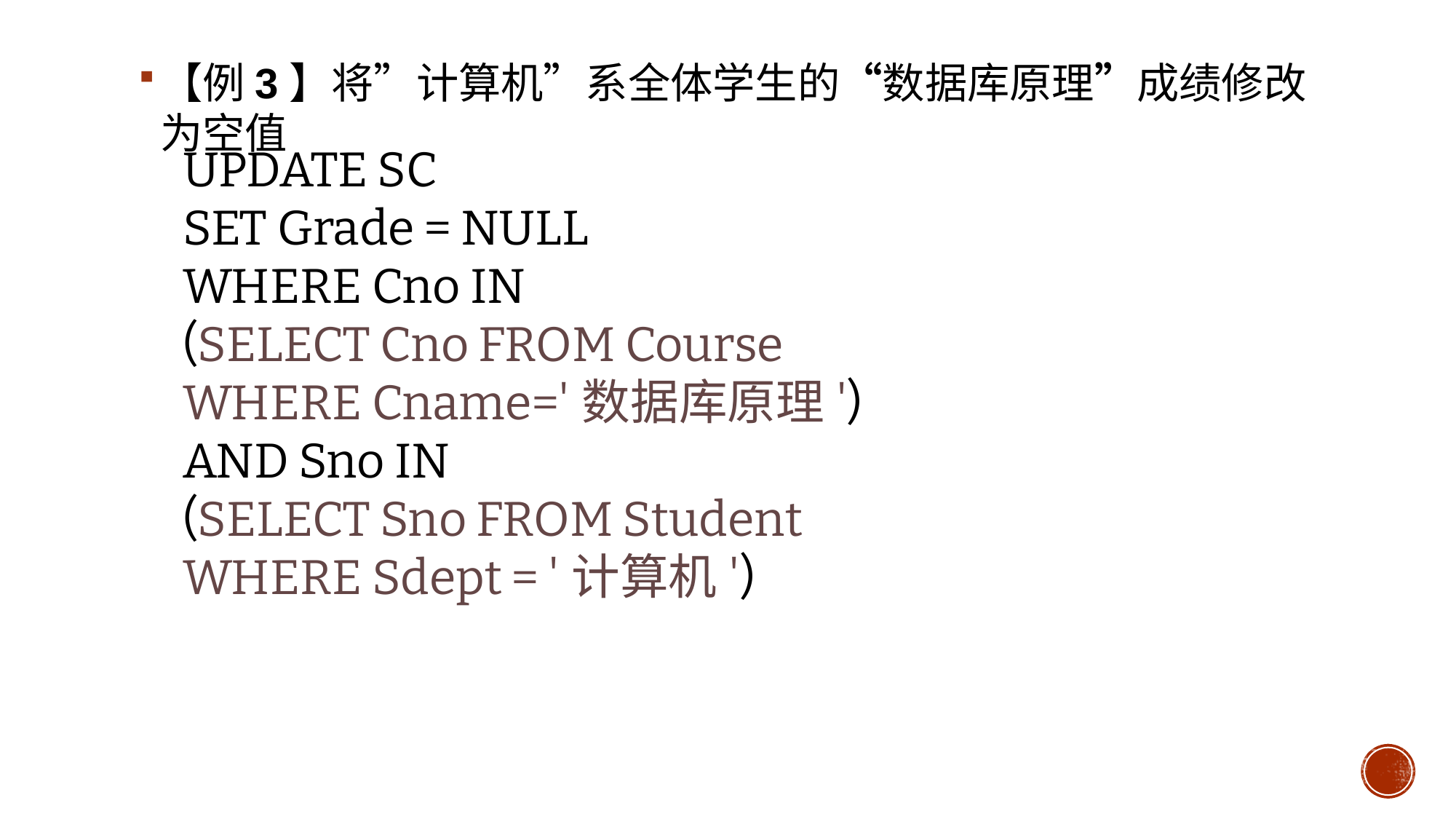

【例3】将”计算机”系全体学生的“数据库原理”成绩修改为空值

UPDATE SC
SET Grade = NULL
WHERE Cno IN
(SELECT Cno FROM Course
WHERE Cname='数据库原理')
AND Sno IN
(SELECT Sno FROM Student
WHERE Sdept = '计算机')
48